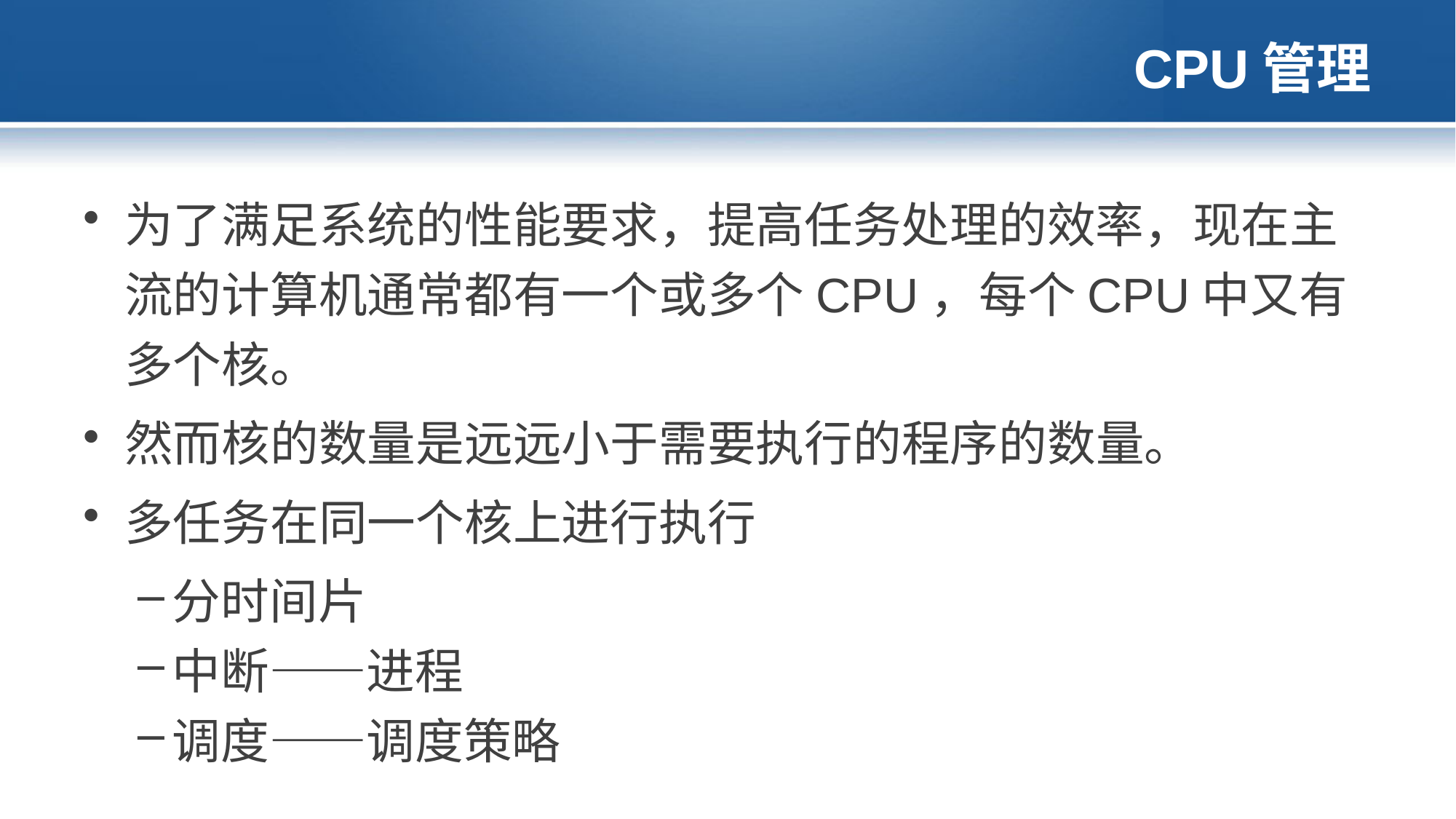

# CPU管理
为了满足系统的性能要求，提高任务处理的效率，现在主流的计算机通常都有一个或多个CPU，每个CPU中又有多个核。
然而核的数量是远远小于需要执行的程序的数量。
多任务在同一个核上进行执行
分时间片
中断——进程
调度——调度策略